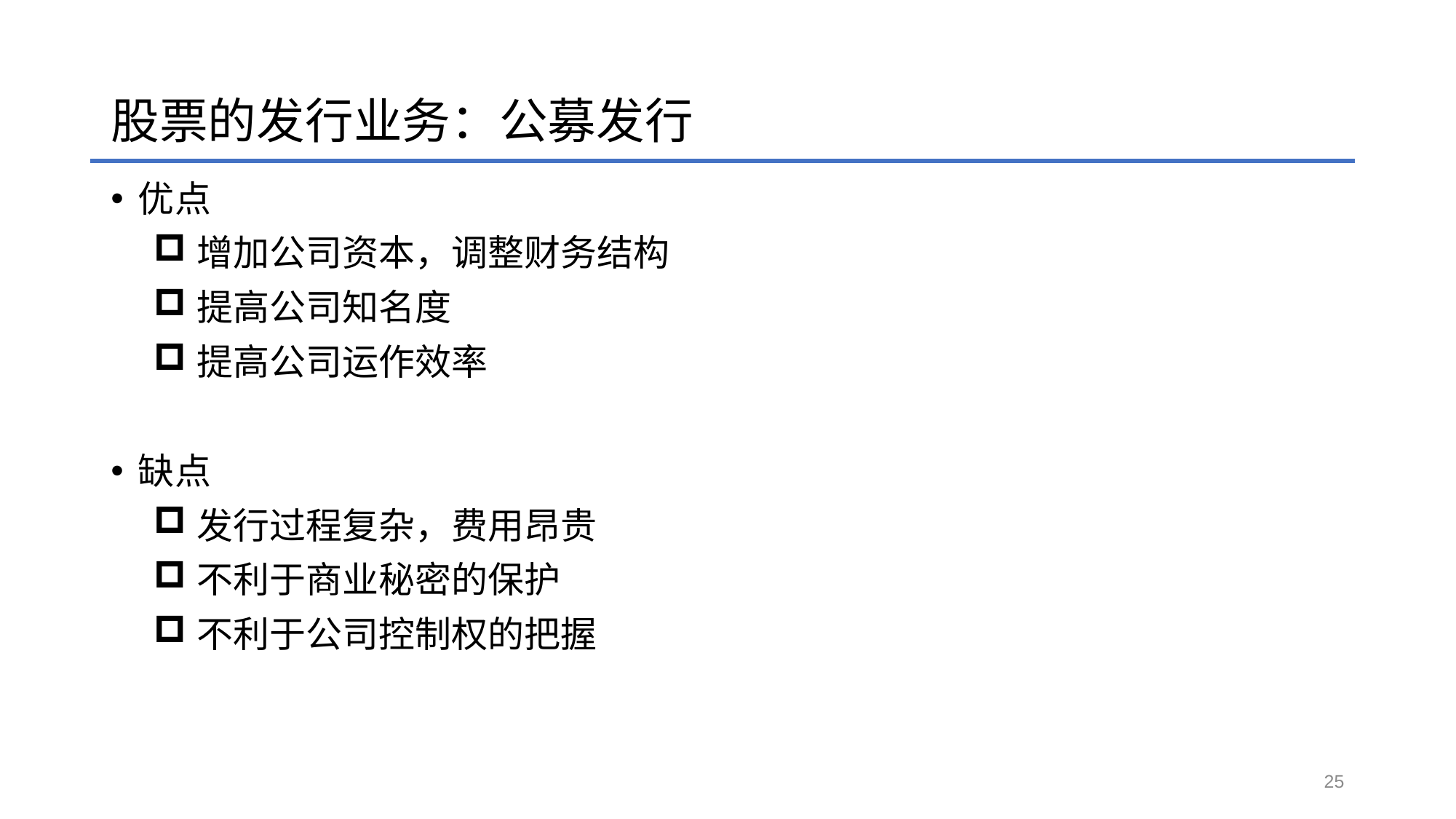

# 股票的发行业务：公募发行
优点
增加公司资本，调整财务结构
提高公司知名度
提高公司运作效率

缺点
发行过程复杂，费用昂贵
不利于商业秘密的保护
不利于公司控制权的把握

25